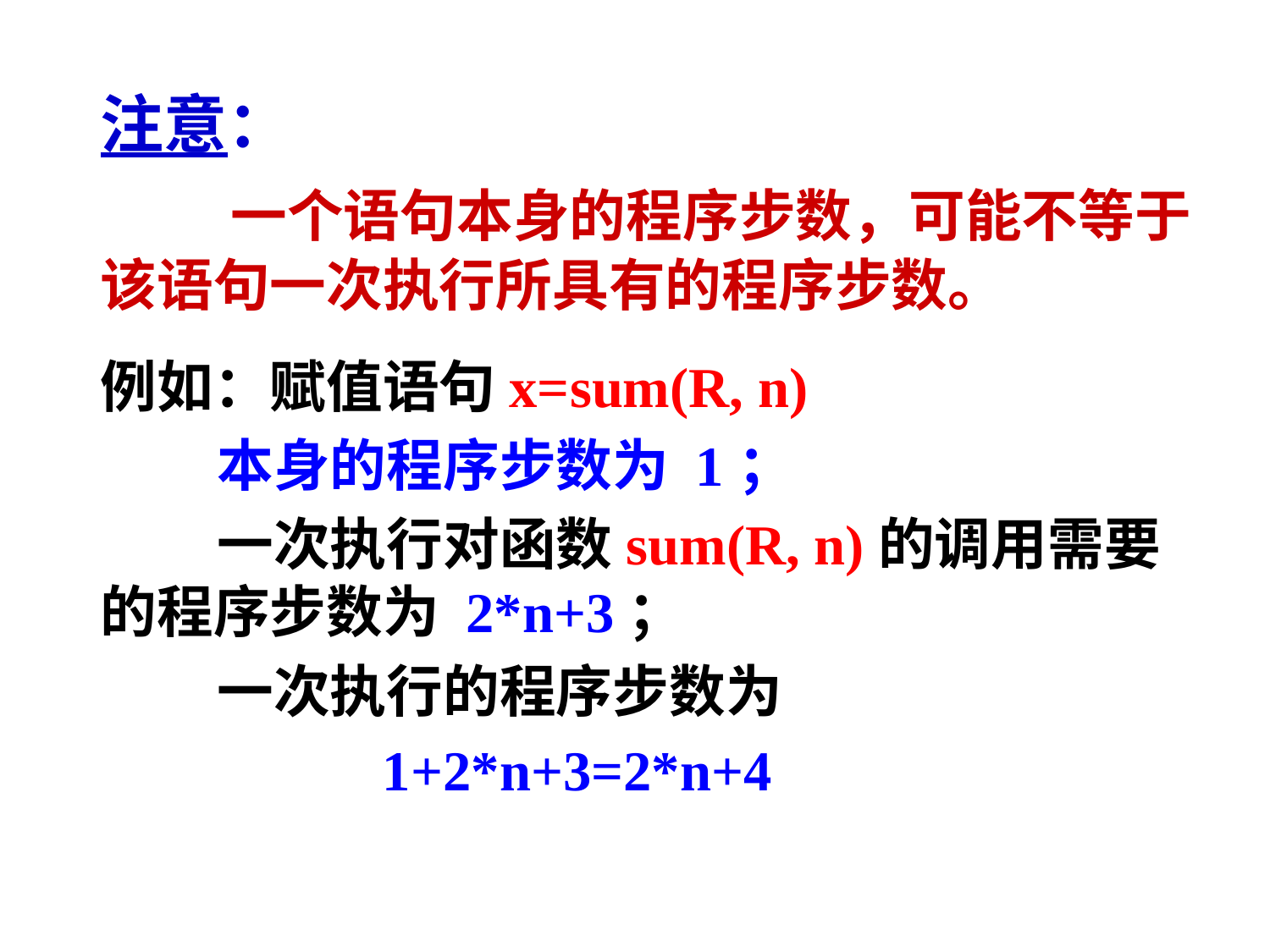

注意：
        一个语句本身的程序步数，可能不等于该语句一次执行所具有的程序步数。
例如：赋值语句x=sum(R, n)
        本身的程序步数为 1；
        一次执行对函数sum(R, n)的调用需要的程序步数为 2*n+3；
        一次执行的程序步数为
		  1+2*n+3=2*n+4
81